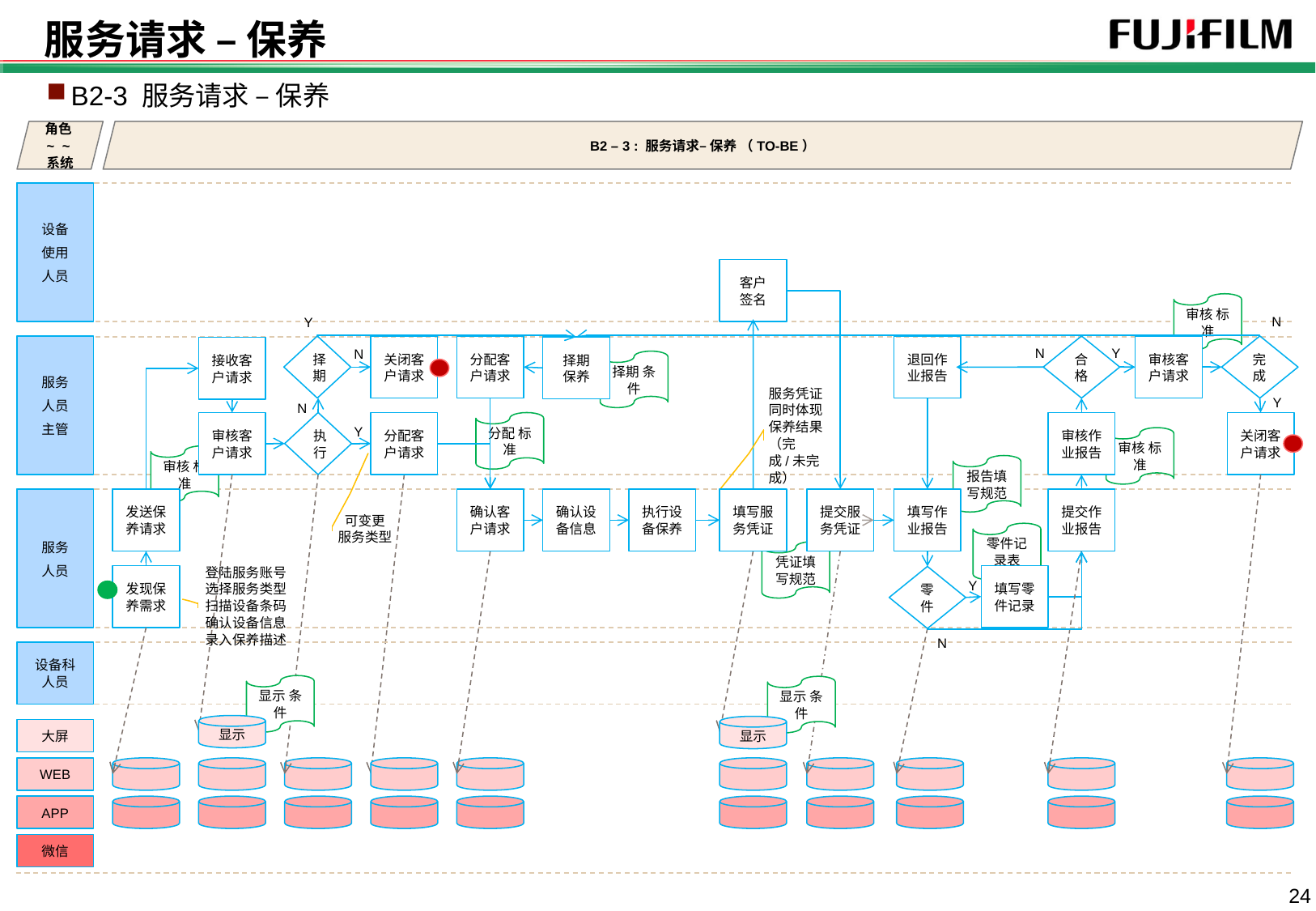

# 服务请求 – 保养
B2-3 服务请求 – 保养
角色~  ~系统
B2 – 3 : 服务请求– 保养 （TO-BE）
设备
使用
人员
客户 签名
审核 标准
N
Y
服务
人员
主管
择期
关闭客户请求
分配客户请求
退回作业报告
合格
审核客户请求
完成
择期 保养
接收客户请求
N
Y
N
择期 条件

Y
N
审核客户请求
执行
分配客户请求
分配 标准
审核作业报告
关闭客户请求
Y
审核 标准
服务凭证同时体现保养结果（完成/未完成）

审核 标准
报告填写规范
发送保养请求
提交服务凭证
填写作业报告
服务
人员
确认客户请求
确认设备信息
执行设备保养
填写服务凭证
提交作业报告
零件记录表
可变更 服务类型
凭证填写规范
发现保养需求
填写零件记录
零件
Y

登陆服务账号选择服务类型扫描设备条码确认设备信息录入保养描述
N
设备科人员
显示 条件
显示 条件
显示
显示
大屏
WEB

APP

微信